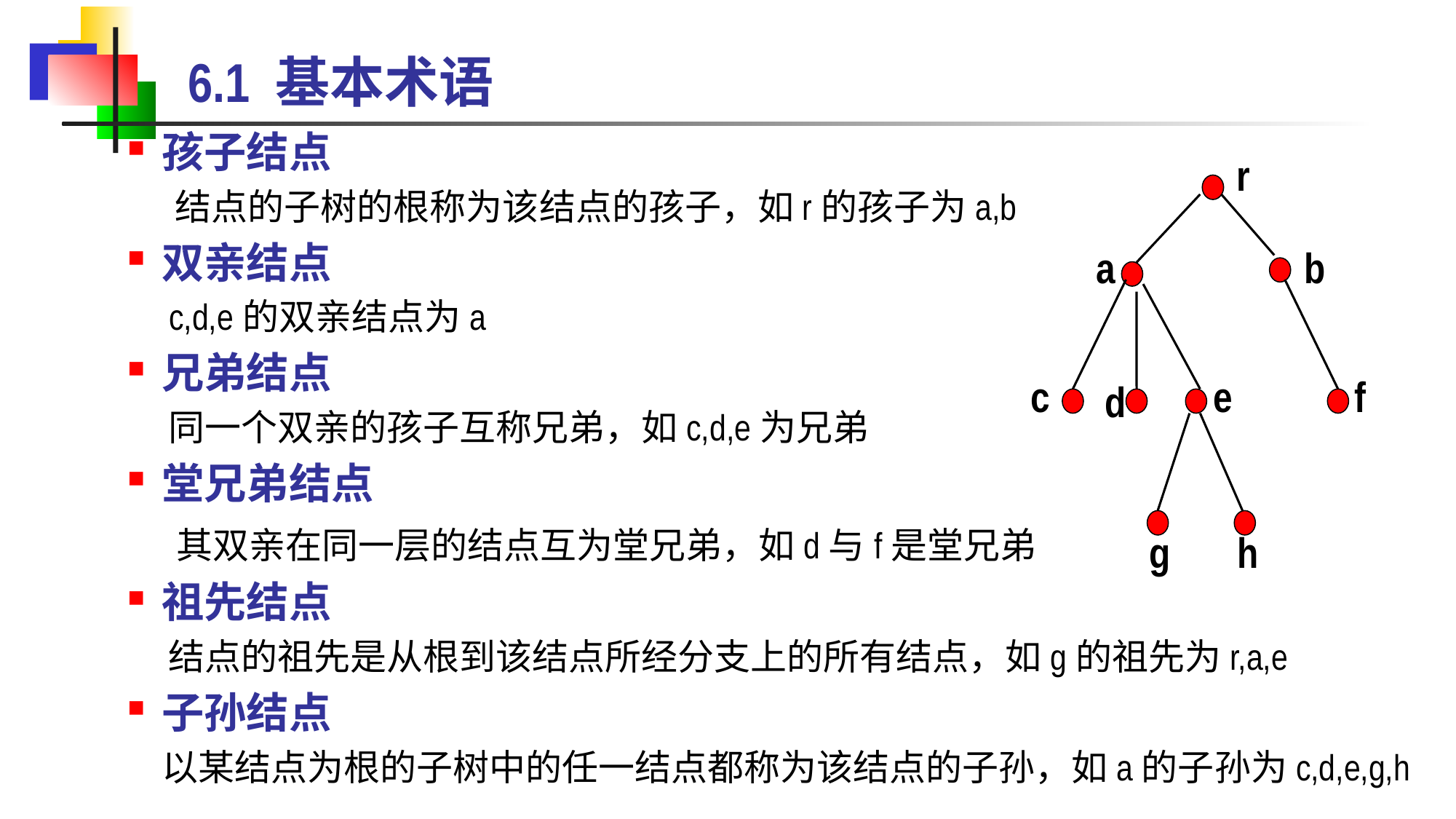

# 6.1 基本术语
孩子结点
      结点的子树的根称为该结点的孩子，如r的孩子为a,b
双亲结点
      c,d,e的双亲结点为a
兄弟结点
     同一个双亲的孩子互称兄弟，如c,d,e为兄弟
堂兄弟结点
    其双亲在同一层的结点互为堂兄弟，如d与f是堂兄弟
祖先结点
     结点的祖先是从根到该结点所经分支上的所有结点，如g的祖先为r,a,e
子孙结点
    以某结点为根的子树中的任一结点都称为该结点的子孙，如a的子孙为c,d,e,g,h

r

a
b

c
e
f
d

g
h